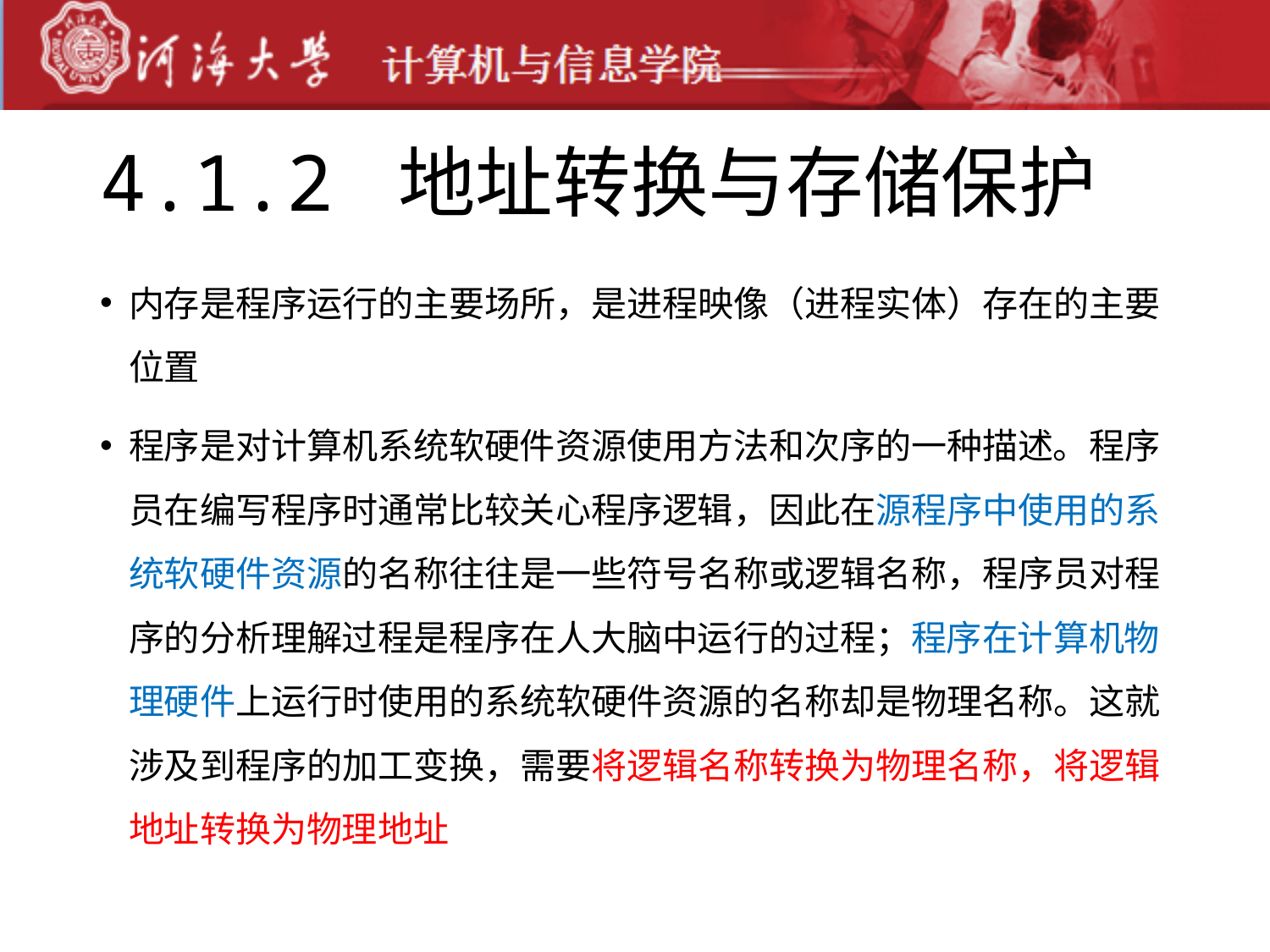

# 4.1.2 地址转换与存储保护
内存是程序运行的主要场所，是进程映像（进程实体）存在的主要位置
程序是对计算机系统软硬件资源使用方法和次序的一种描述。程序员在编写程序时通常比较关心程序逻辑，因此在源程序中使用的系统软硬件资源的名称往往是一些符号名称或逻辑名称，程序员对程序的分析理解过程是程序在人大脑中运行的过程；程序在计算机物理硬件上运行时使用的系统软硬件资源的名称却是物理名称。这就涉及到程序的加工变换，需要将逻辑名称转换为物理名称，将逻辑地址转换为物理地址